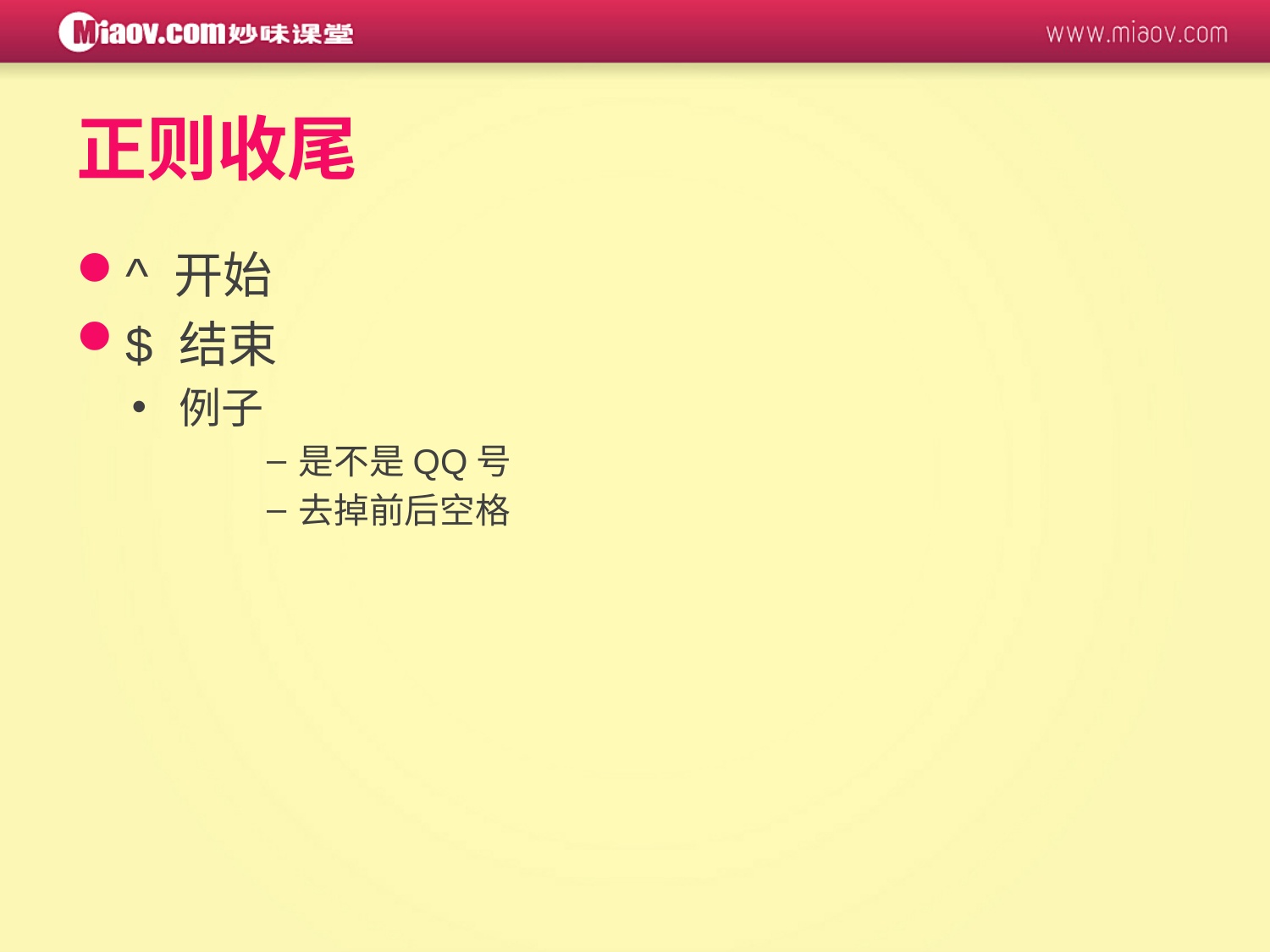

正则收尾
^ 开始
$ 结束
例子
是不是QQ号
去掉前后空格